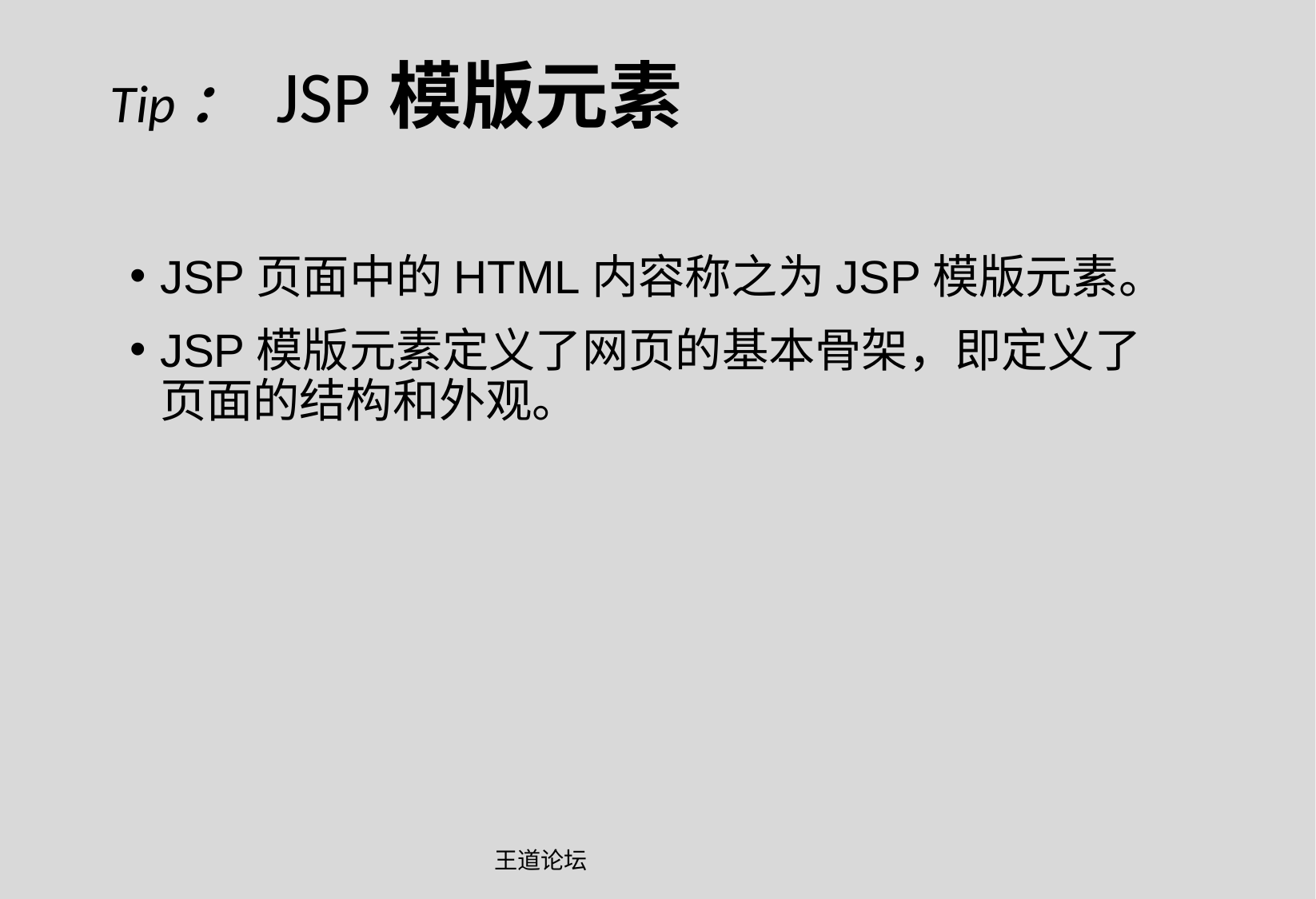

Tip： JSP模版元素
JSP页面中的HTML内容称之为JSP模版元素。
JSP模版元素定义了网页的基本骨架，即定义了页面的结构和外观。
王道论坛